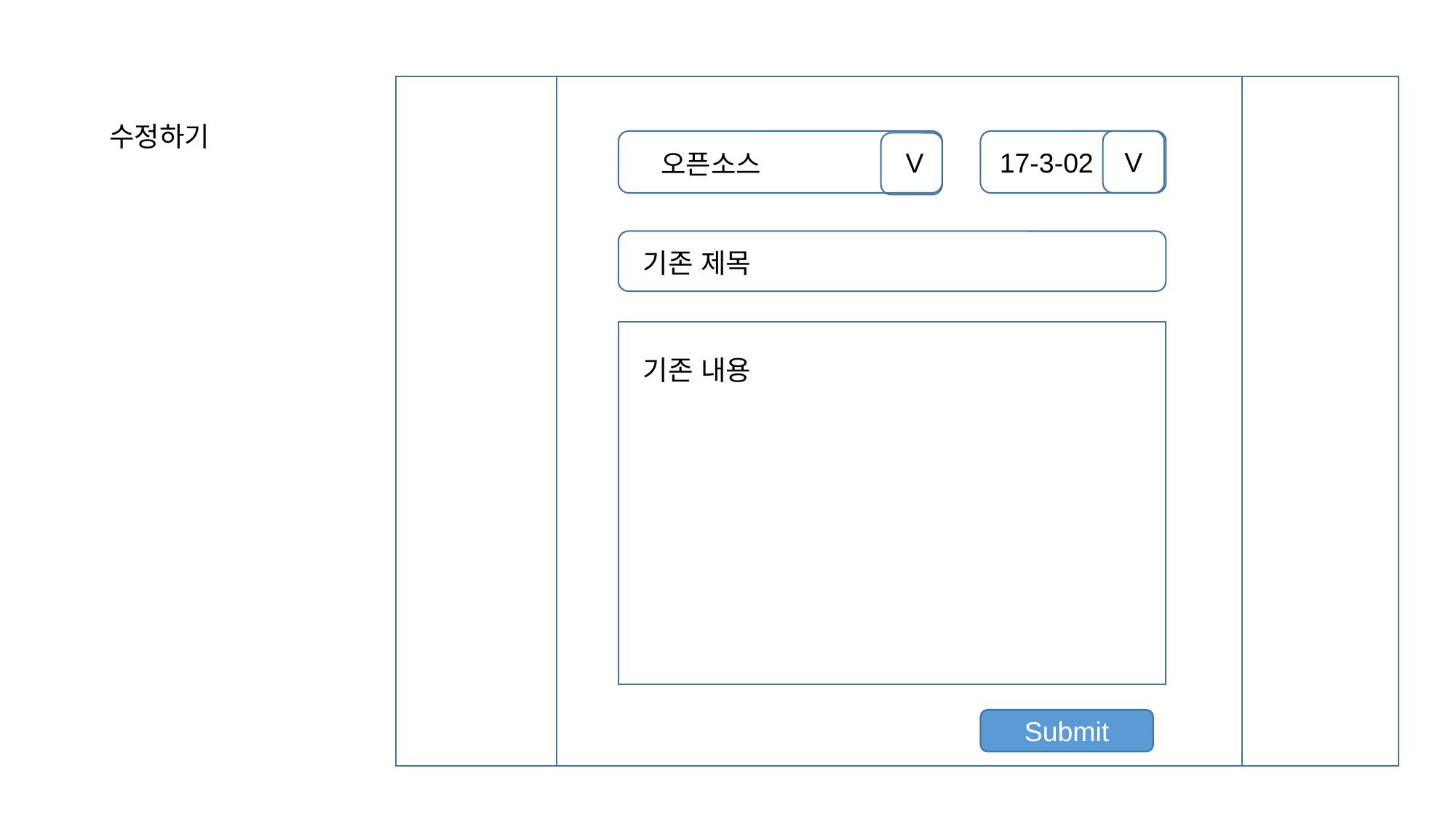

V
V
17-3-02
오픈소스

기존 제목

기존 내용
Submit
수정하기